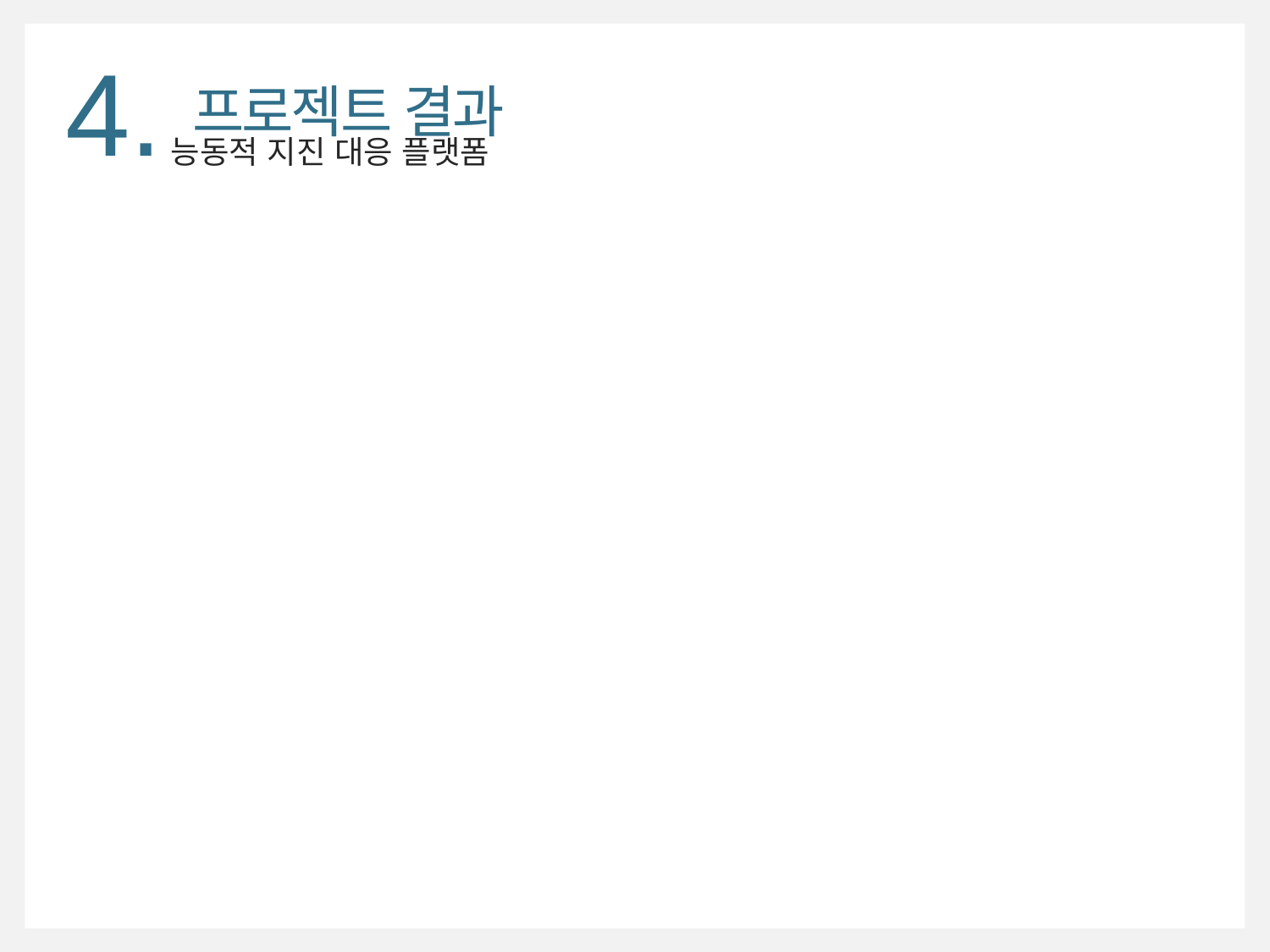

4.
프로젝트 결과
능동적 지진 대응 플랫폼